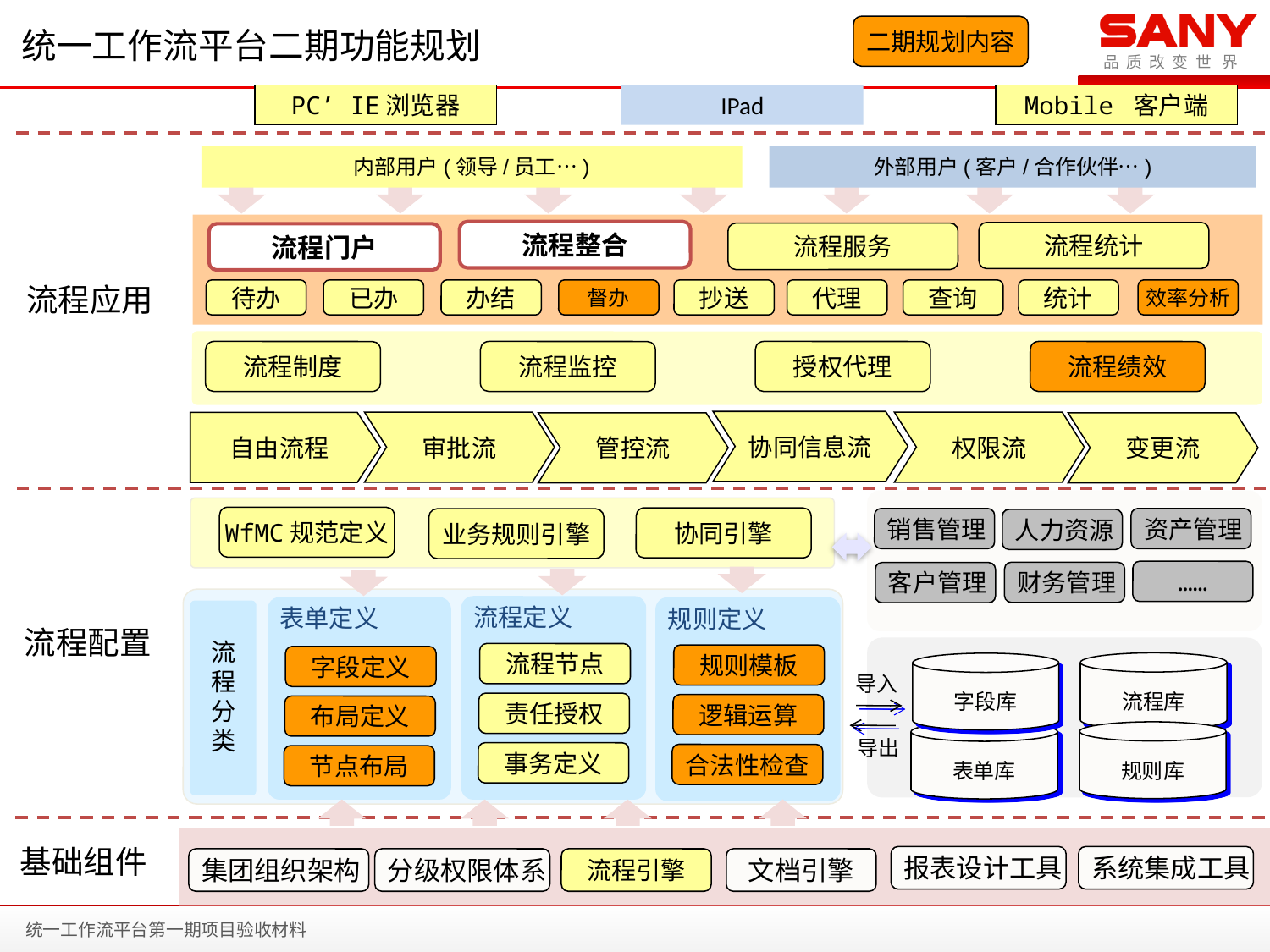

# 统一工作流平台二期功能规划
二期规划内容
PC’ IE浏览器
IPad
Mobile 客户端
内部用户(领导/员工…)
外部用户(客户/合作伙伴…)

流程整合
流程统计
流程服务
流程门户
流程应用
待办
已办
办结
督办
抄送
代理
查询
统计
效率分析

流程制度
流程监控
授权代理
流程绩效
协同信息流
审批流
权限流
自由流程
管控流
变更流

WfMC规范定义
协同引擎
销售管理
资产管理
业务规则引擎
人力资源

……
财务管理
客户管理

流程定义

表单定义

规则定义

流
程
分
类
流程配置

流程节点
规则模板
字段定义
流程库
字段库
导入
责任授权
逻辑运算
布局定义
规则库
表单库
导出
事务定义
合法性检查
节点布局

供应商
客户
基础组件
报表设计工具
系统集成工具
集团组织架构
分级权限体系
流程引擎
文档引擎
统一工作流平台第一期项目验收材料